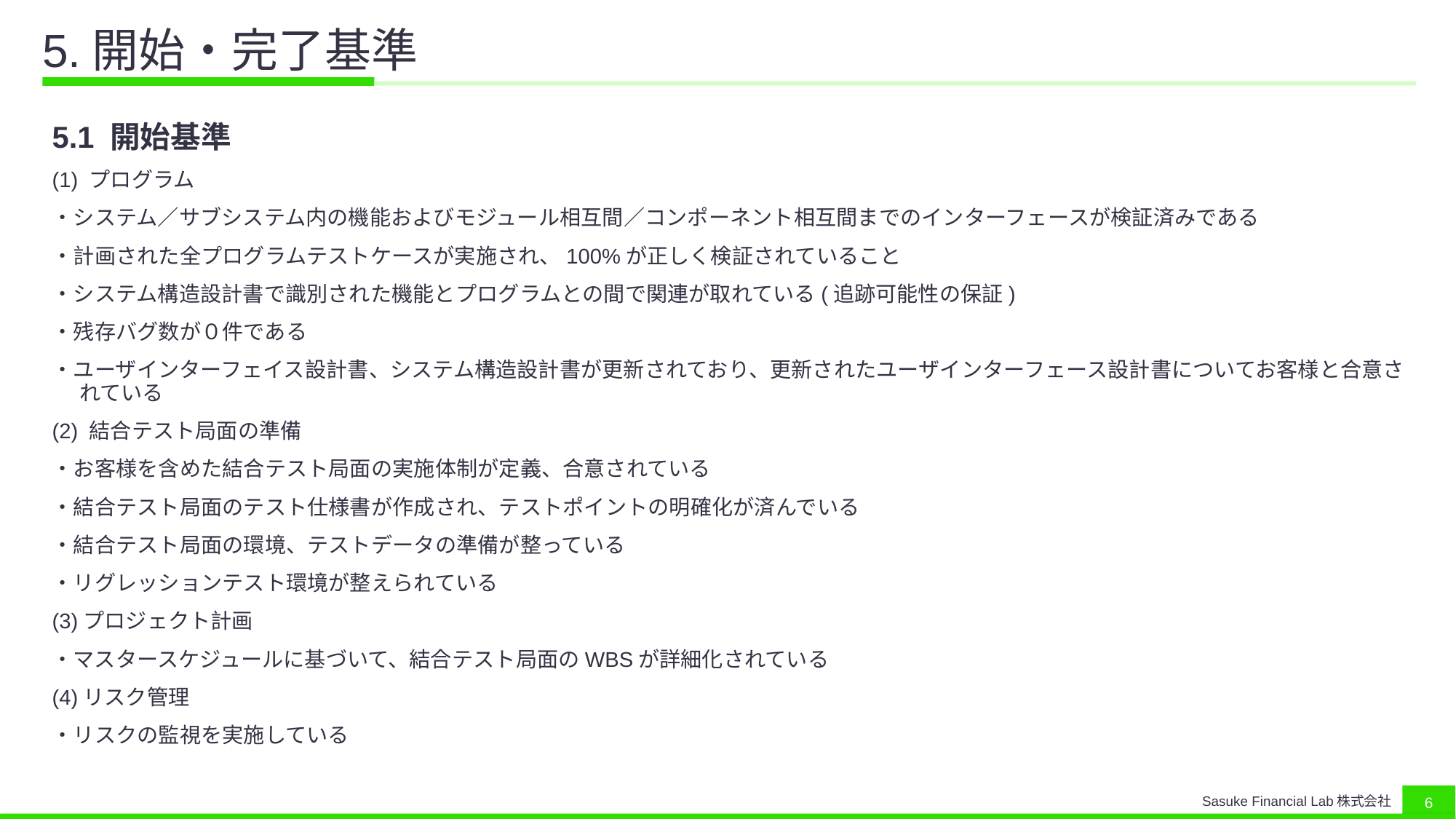

# 5.開始・完了基準
5.1 開始基準
(1) プログラム
・システム／サブシステム内の機能およびモジュール相互間／コンポーネント相互間までのインターフェースが検証済みである
・計画された全プログラムテストケースが実施され、100%が正しく検証されていること
・システム構造設計書で識別された機能とプログラムとの間で関連が取れている(追跡可能性の保証)
・残存バグ数が０件である
・ユーザインターフェイス設計書、システム構造設計書が更新されており、更新されたユーザインターフェース設計書についてお客様と合意されている
(2) 結合テスト局面の準備
・お客様を含めた結合テスト局面の実施体制が定義、合意されている
・結合テスト局面のテスト仕様書が作成され、テストポイントの明確化が済んでいる
・結合テスト局面の環境、テストデータの準備が整っている
・リグレッションテスト環境が整えられている
(3)プロジェクト計画
・マスタースケジュールに基づいて、結合テスト局面のWBSが詳細化されている
(4)リスク管理
・リスクの監視を実施している

6
Sasuke Financial Lab株式会社